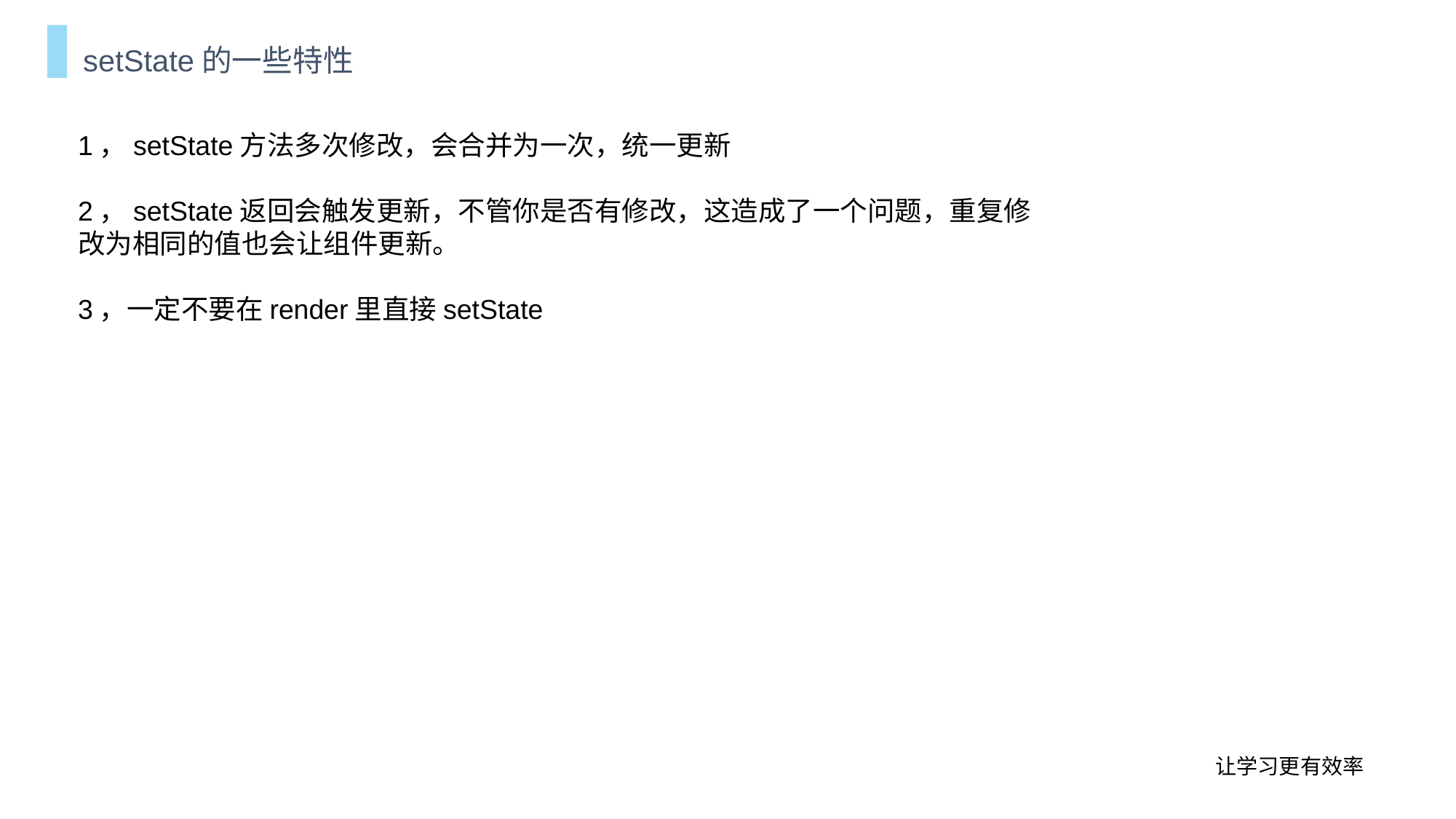

setState的一些特性

1，setState方法多次修改，会合并为一次，统一更新

2，setState返回会触发更新，不管你是否有修改，这造成了一个问题，重复修改为相同的值也会让组件更新。

3，一定不要在render里直接setState